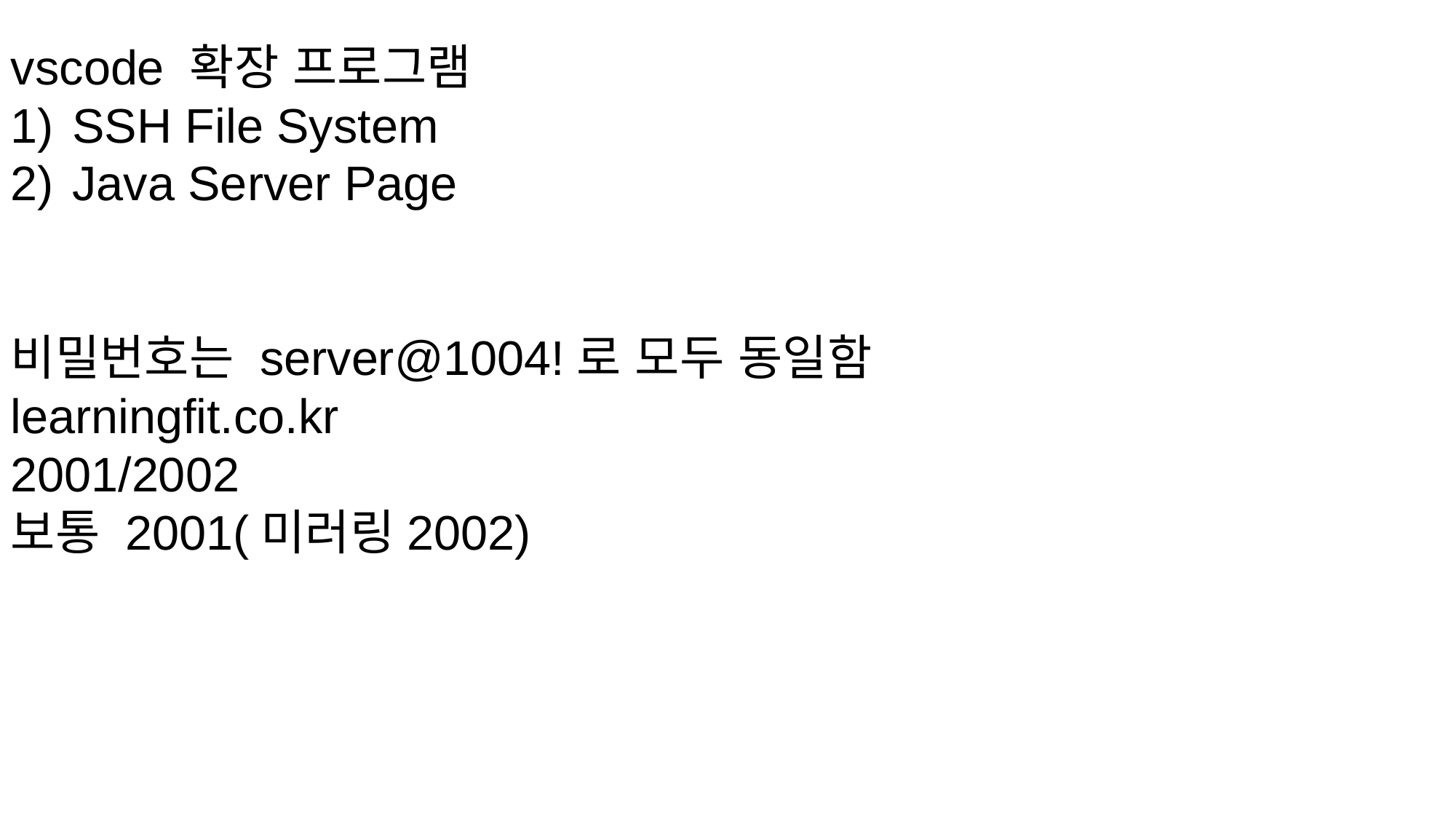

vscode 확장 프로그램
SSH File System
Java Server Page

비밀번호는 server@1004!로 모두 동일함
learningfit.co.kr
2001/2002
보통 2001(미러링2002)